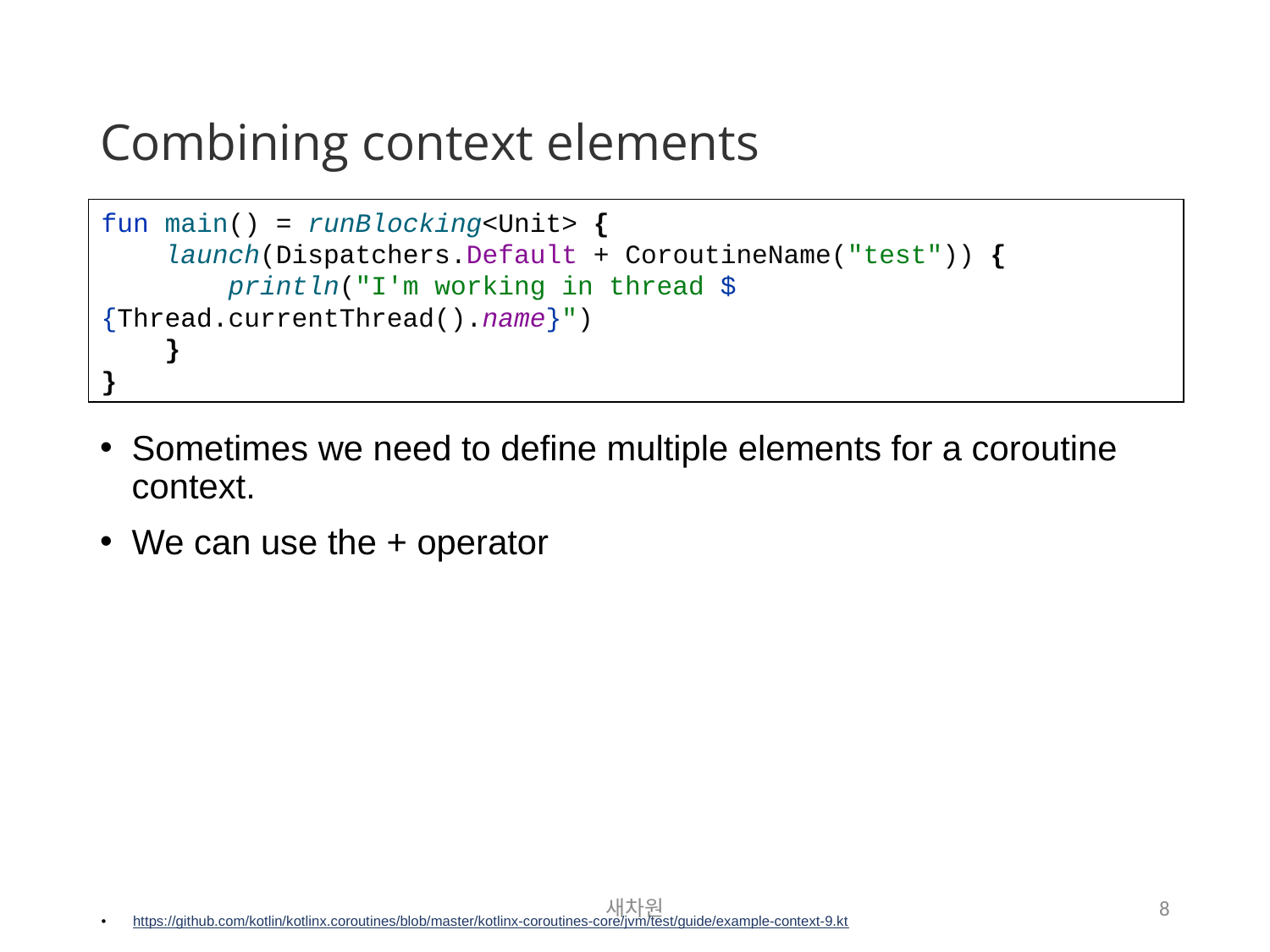

# Combining context elements
fun main() = runBlocking<Unit> {
    launch(Dispatchers.Default + CoroutineName("test")) {
        println("I'm working in thread ${Thread.currentThread().name}")
    }
}
Sometimes we need to define multiple elements for a coroutine context.
We can use the + operator
새차원
8
https://github.com/kotlin/kotlinx.coroutines/blob/master/kotlinx-coroutines-core/jvm/test/guide/example-context-9.kt